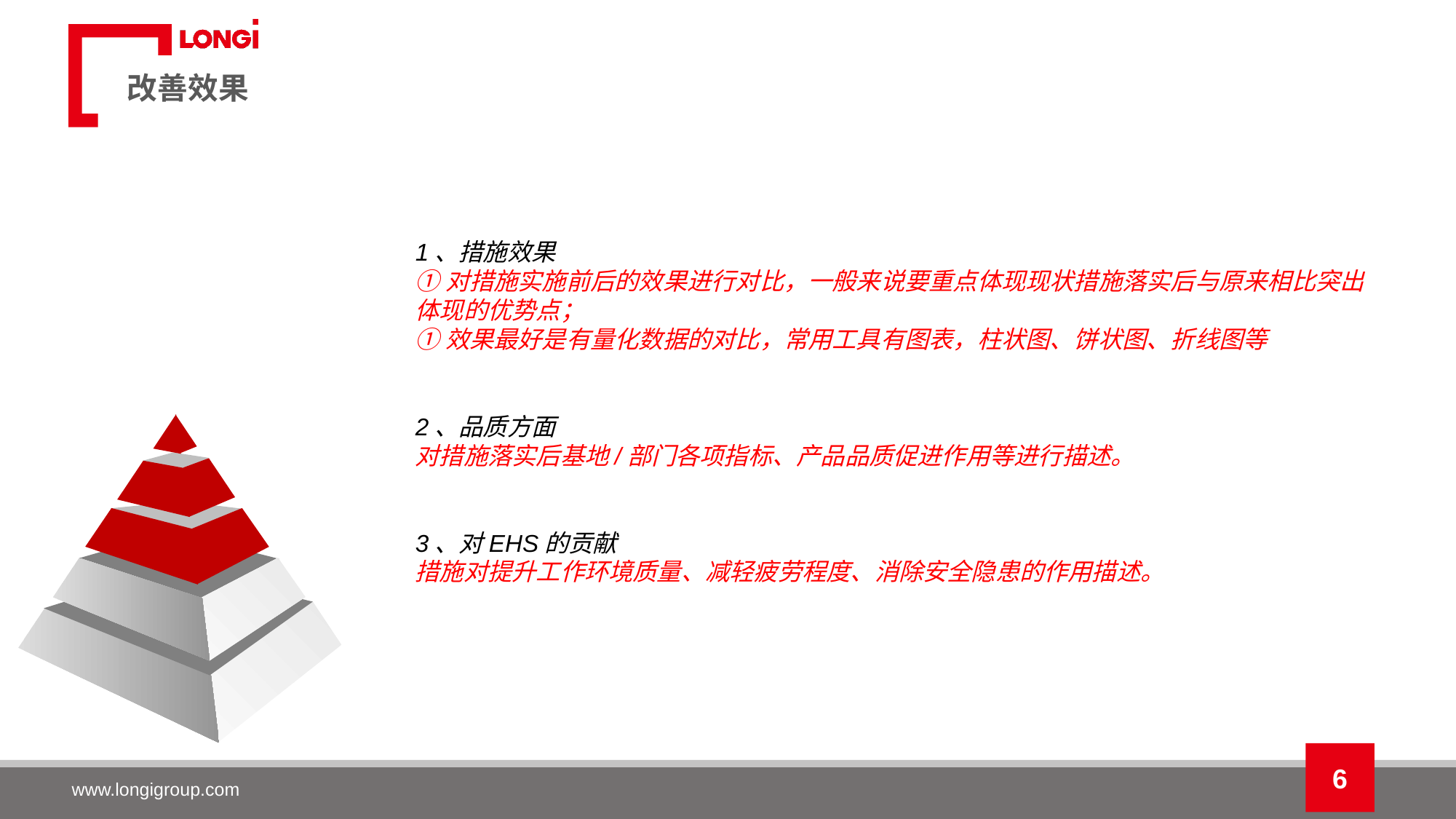

改善效果

1、措施效果
①对措施实施前后的效果进行对比，一般来说要重点体现现状措施落实后与原来相比突出体现的优势点；
①效果最好是有量化数据的对比，常用工具有图表，柱状图、饼状图、折线图等

2、品质方面
对措施落实后基地/部门各项指标、产品品质促进作用等进行描述。

3、对EHS的贡献
措施对提升工作环境质量、减轻疲劳程度、消除安全隐患的作用描述。